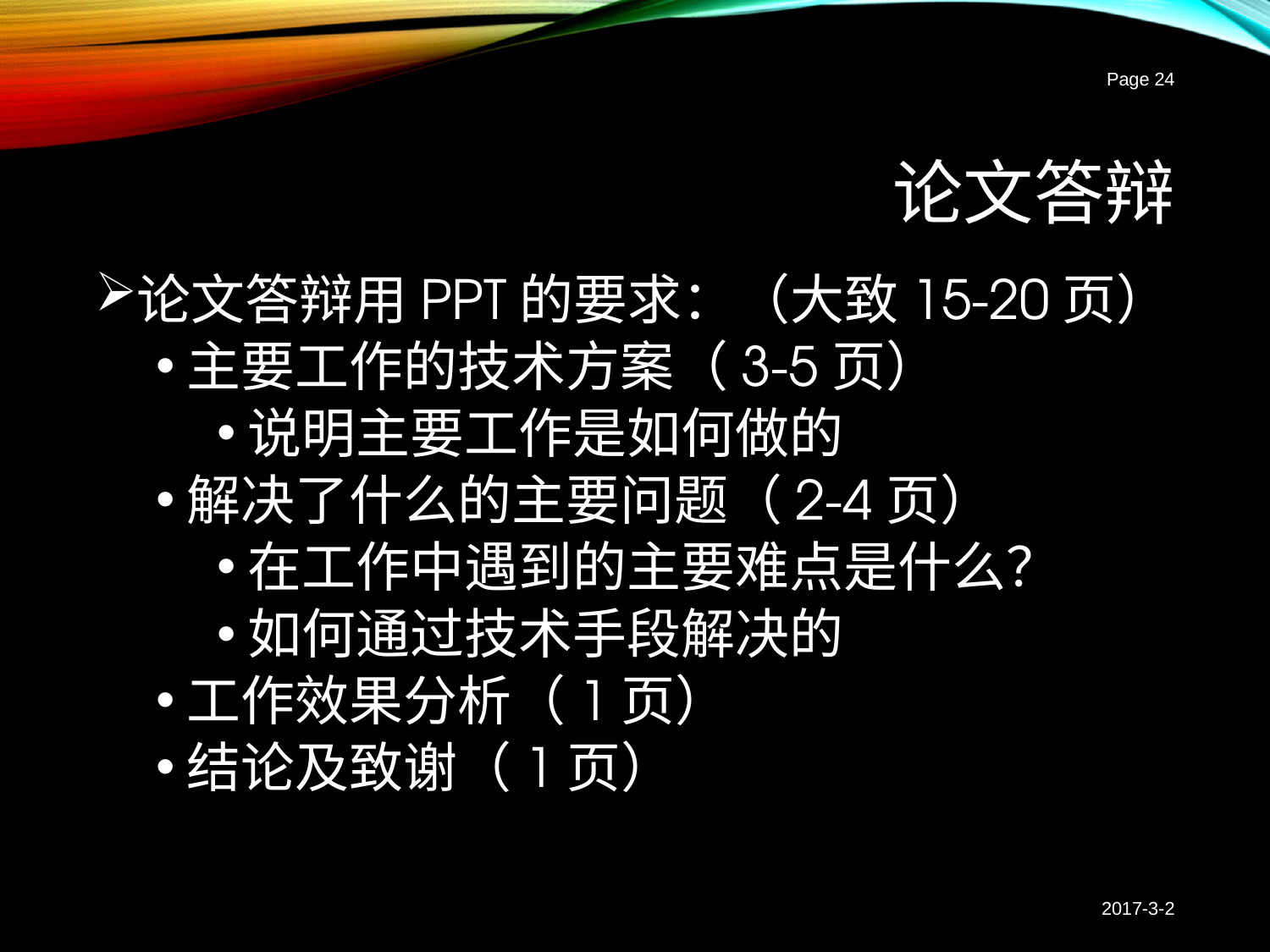

Page 24
# 论文答辩
论文答辩用PPT的要求：（大致15-20页）
主要工作的技术方案（3-5页）
说明主要工作是如何做的
解决了什么的主要问题（2-4页）
在工作中遇到的主要难点是什么？
如何通过技术手段解决的
工作效果分析（1页）
结论及致谢（1页）
2017-3-2